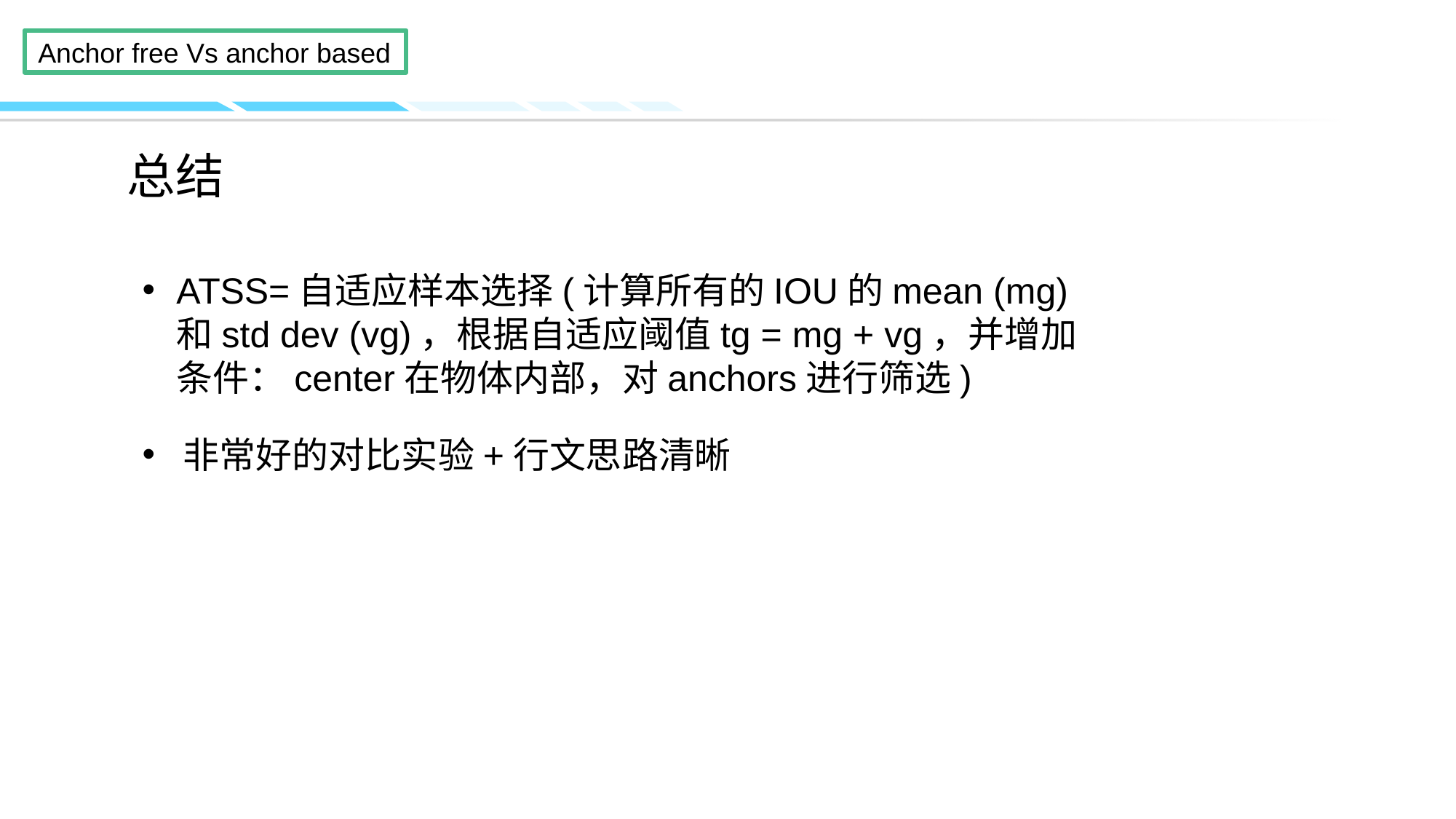

# 总结

ATSS=自适应样本选择(计算所有的IOU的mean (mg)和std dev (vg)，根据自适应阈值tg = mg + vg，并增加条件：center在物体内部，对anchors进行筛选)
非常好的对比实验+行文思路清晰